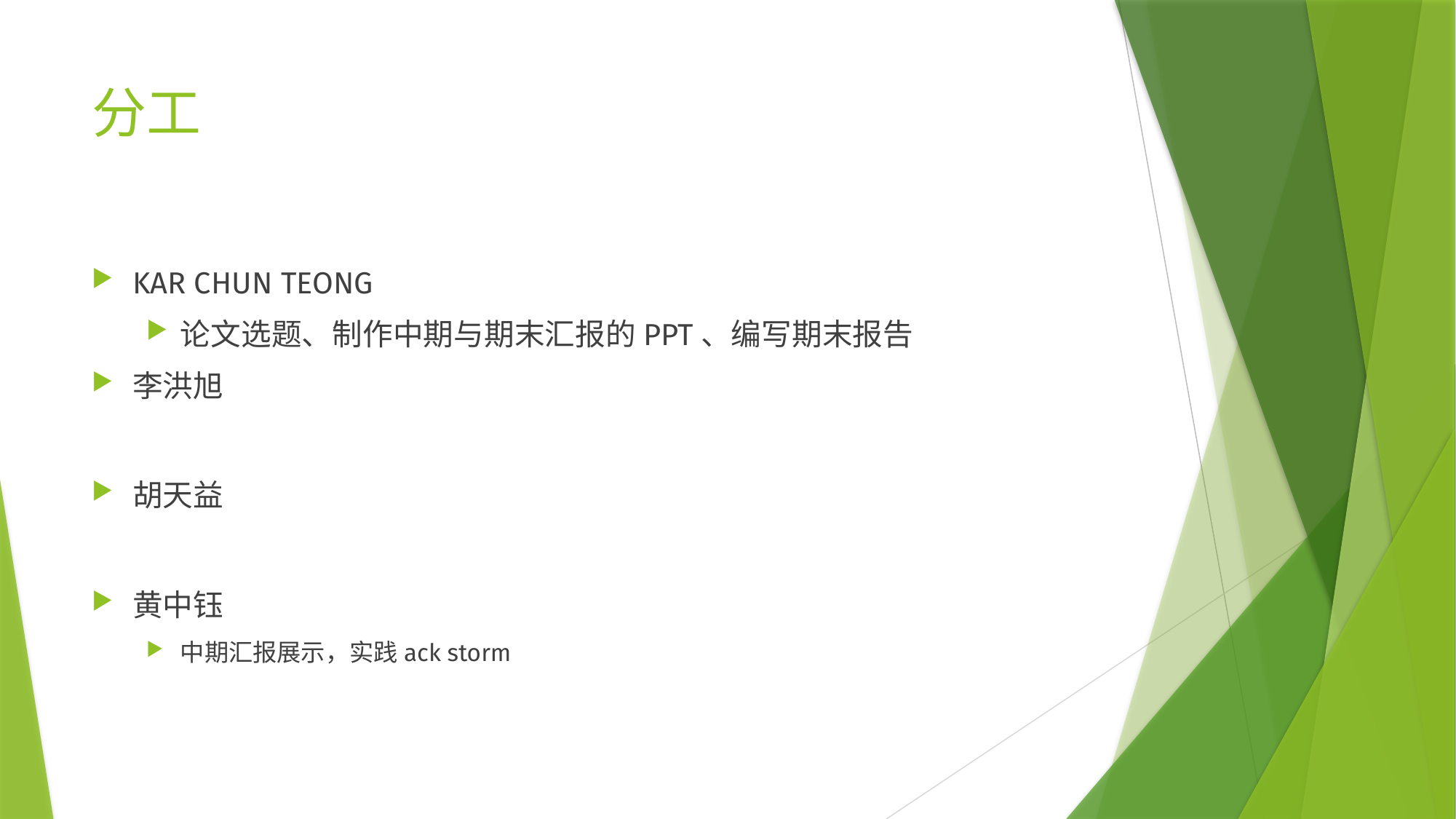

# 分工
KAR CHUN TEONG
论文选题、制作中期与期末汇报的PPT、编写期末报告
李洪旭

胡天益

黄中钰
中期汇报展示，实践ack storm